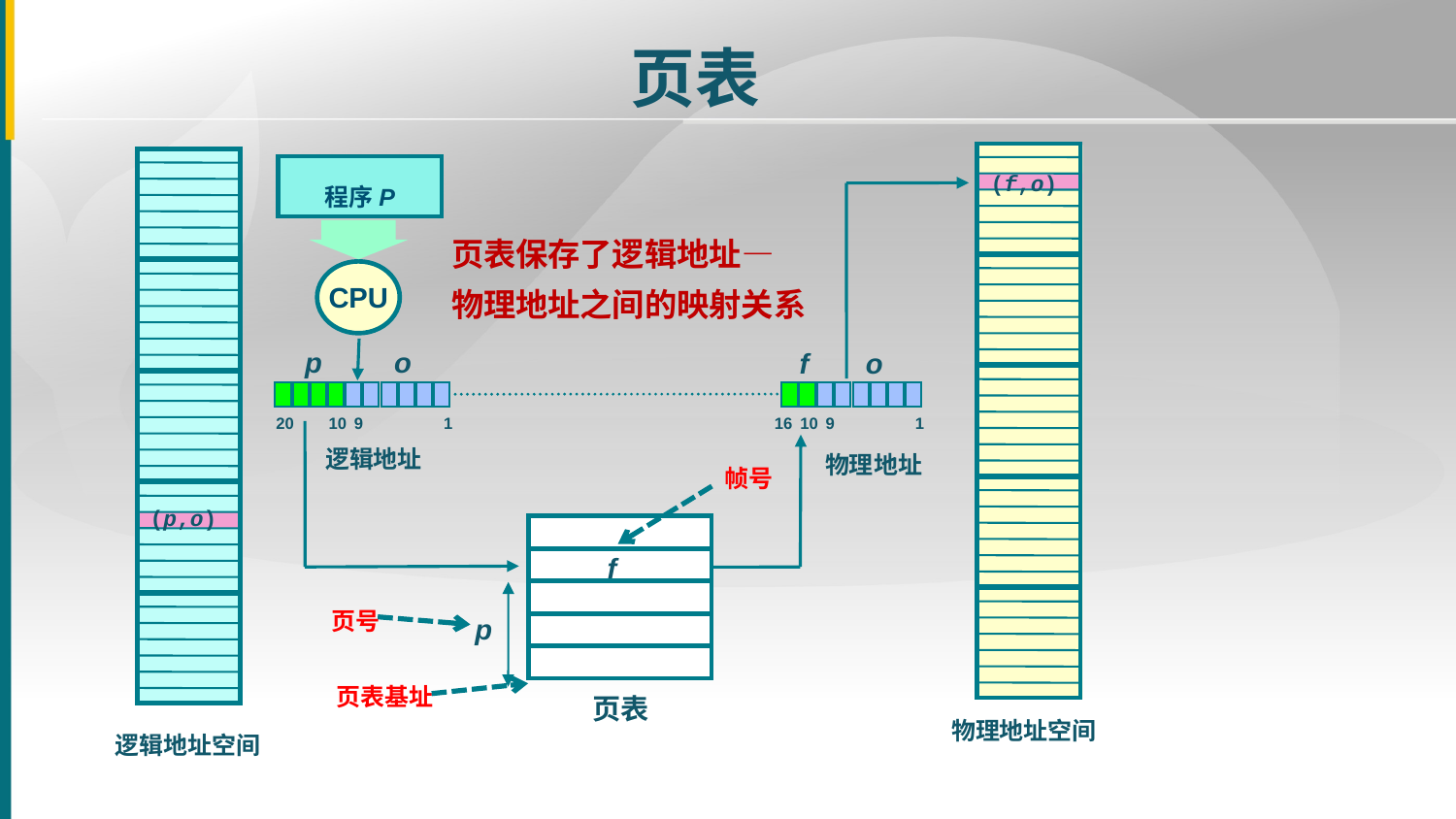

页表

(f,o)

物理地址空间

(p,o)

逻辑地址空间

程序P

CPU
p
o

20
10
9
1

逻辑地址

f
o

16
10
9
1

物理地址

页表保存了逻辑地址—
物理地址之间的映射关系

f

p

页表
         帧号

         页号
         页表基址